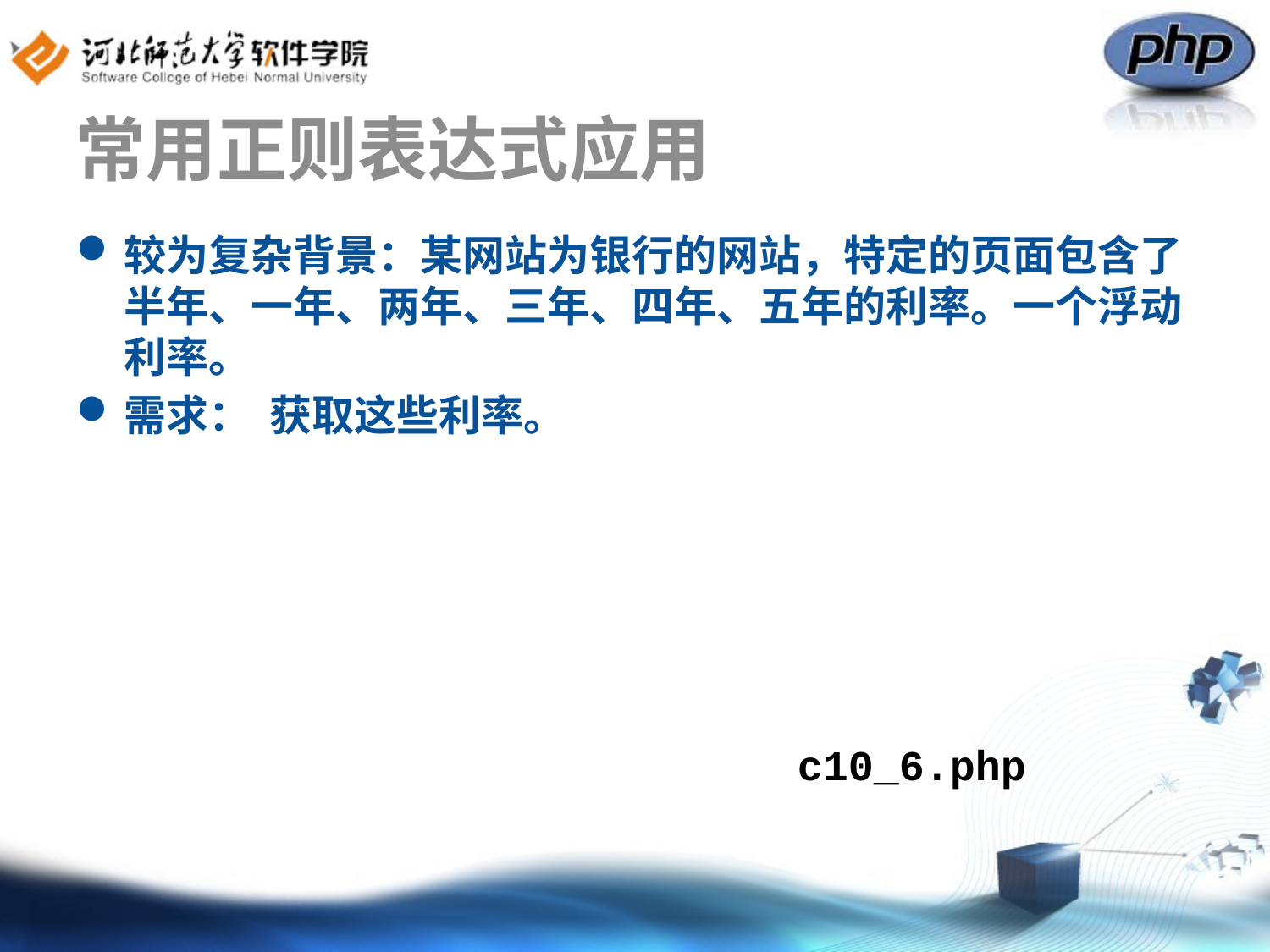

# 常用正则表达式应用
较为复杂背景：某网站为银行的网站，特定的页面包含了半年、一年、两年、三年、四年、五年的利率。一个浮动利率。
需求：  获取这些利率。

c10_6.php